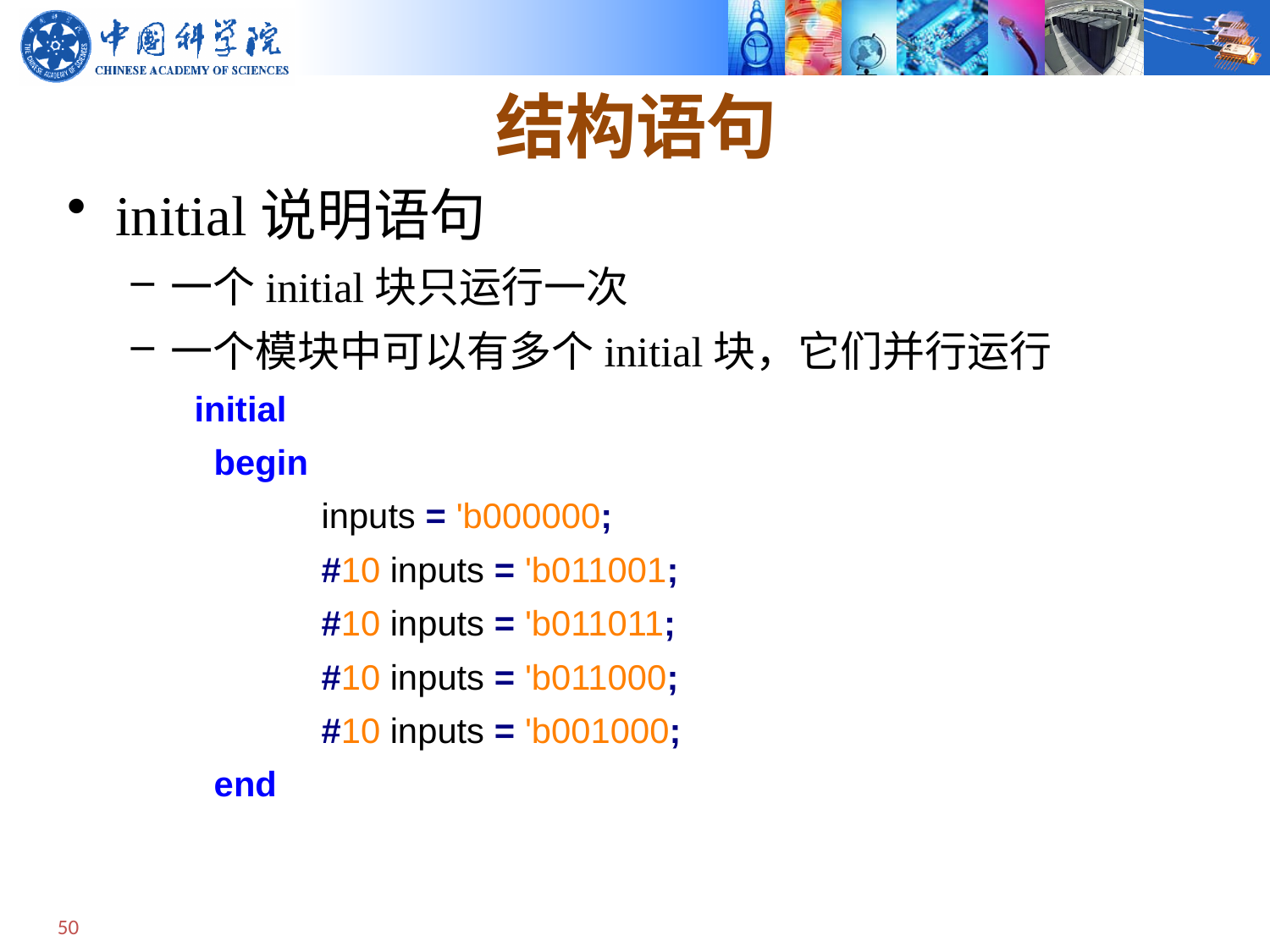

# 结构语句
initial说明语句
一个initial块只运行一次
一个模块中可以有多个initial块，它们并行运行
	initial
	  begin
		inputs = 'b000000;
		#10 inputs = 'b011001;
		#10 inputs = 'b011011;
		#10 inputs = 'b011000;
		#10 inputs = 'b001000;
	  end